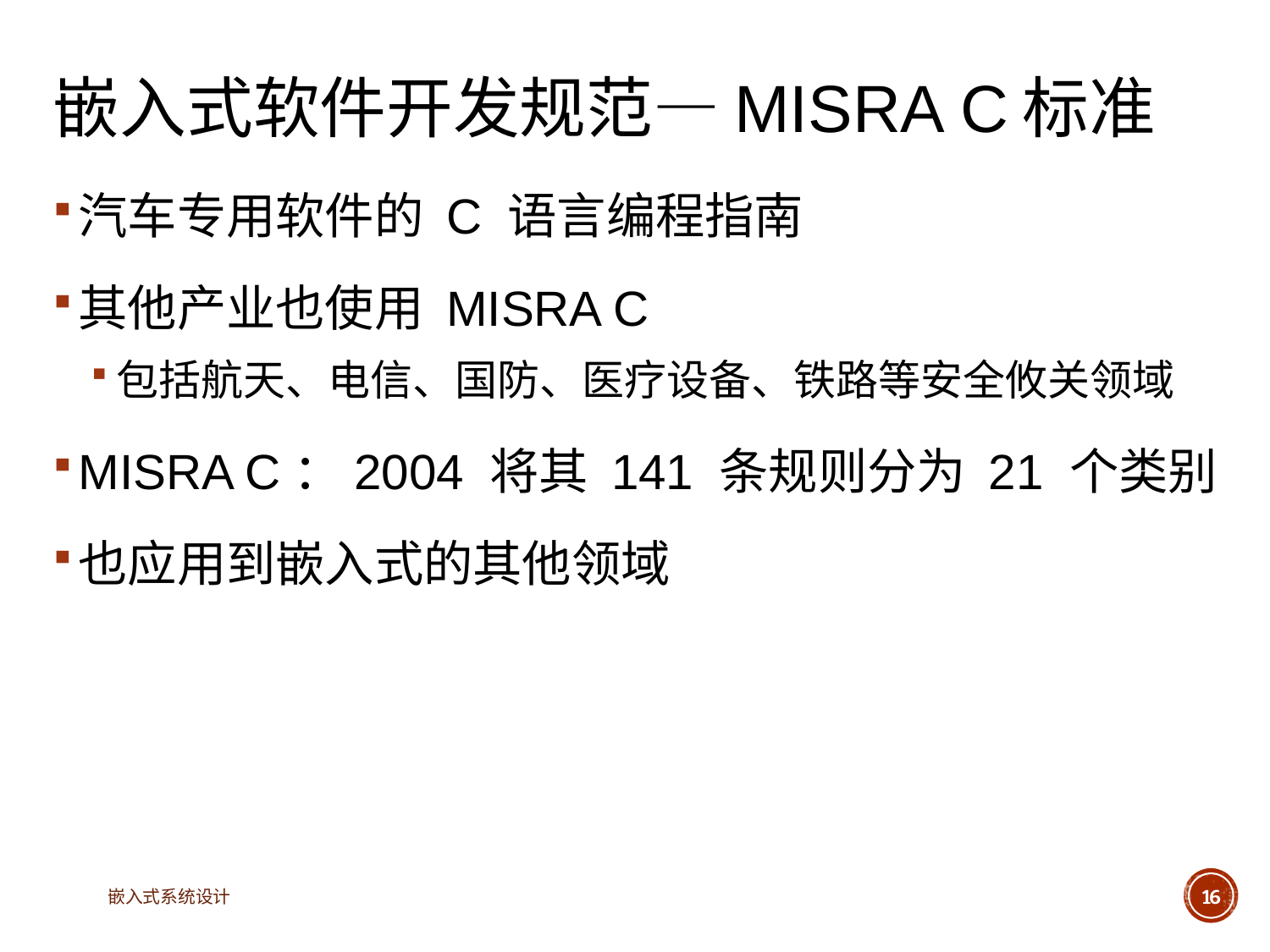

# 嵌入式软件开发规范—MISRA C标准
汽车专用软件的 C 语言编程指南
其他产业也使用 MISRA C
包括航天、电信、国防、医疗设备、铁路等安全攸关领域
MISRA C：2004 将其 141 条规则分为 21 个类别
也应用到嵌入式的其他领域
嵌入式系统设计
16